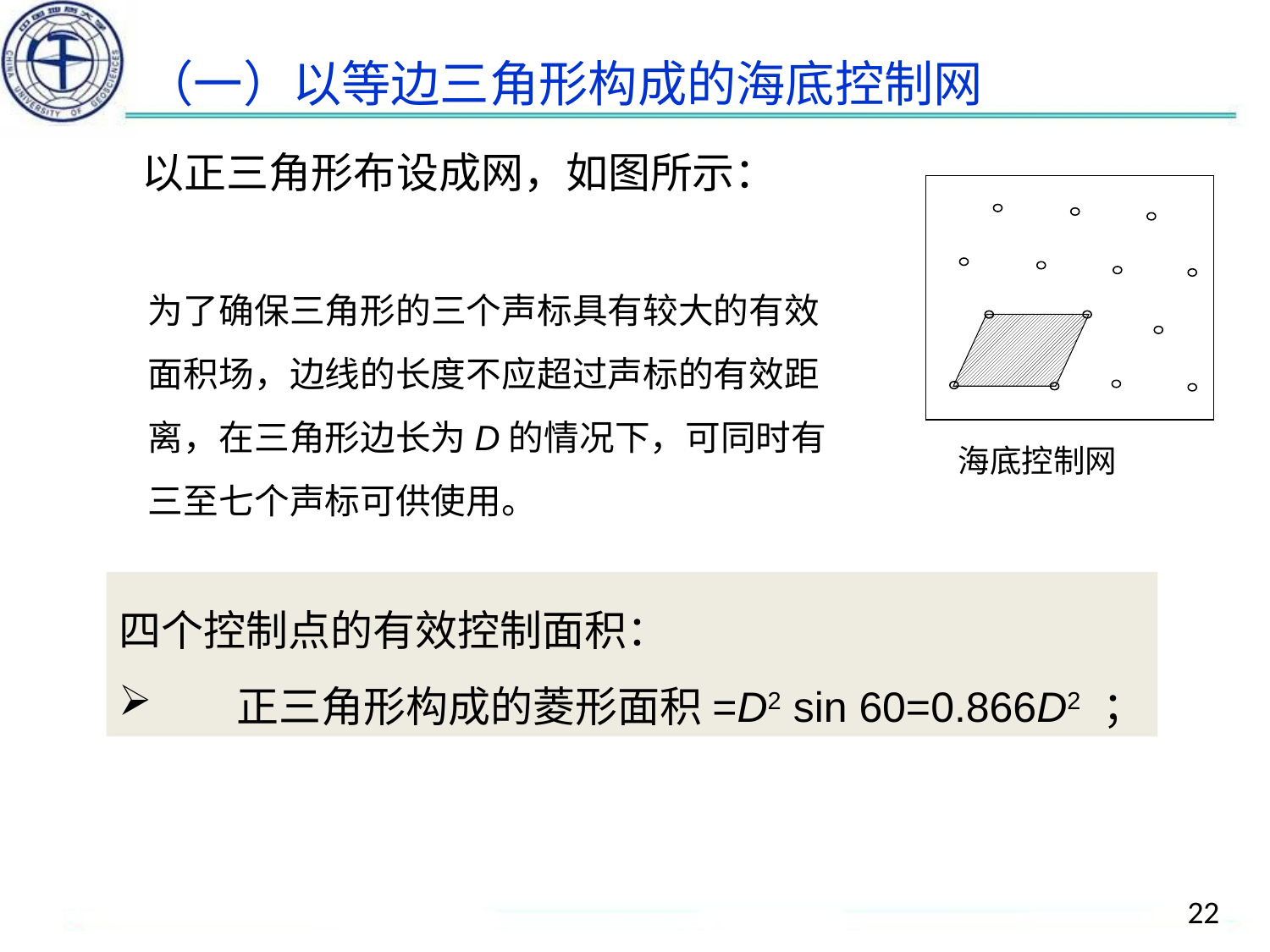

（一）以等边三角形构成的海底控制网
以正三角形布设成网，如图所示：

海底控制网
为了确保三角形的三个声标具有较大的有效面积场，边线的长度不应超过声标的有效距离，在三角形边长为D的情况下，可同时有三至七个声标可供使用。
四个控制点的有效控制面积：
	正三角形构成的菱形面积=D2 sin 60=0.866D2 ；
22